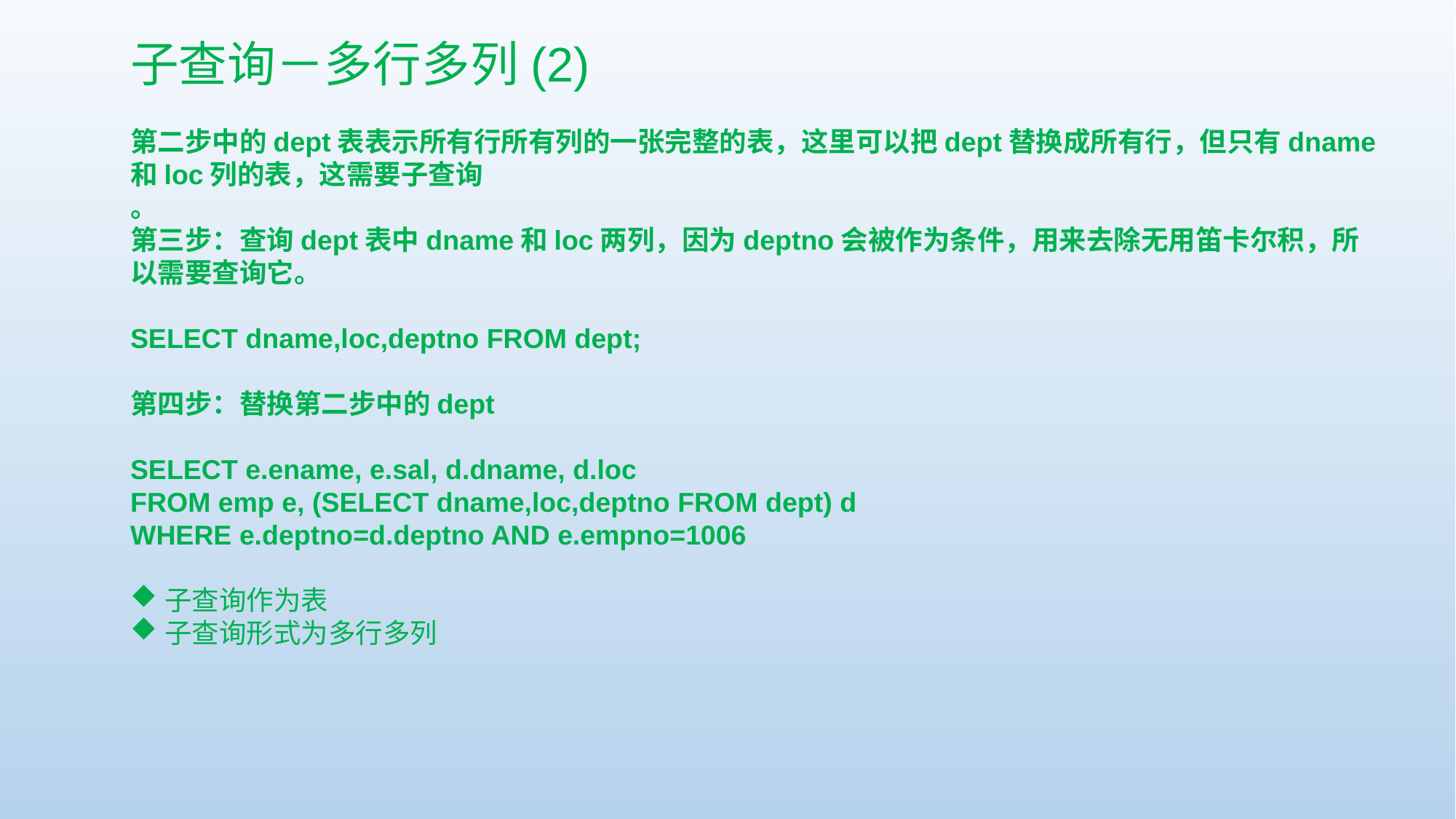

子查询－多行多列(2)

第二步中的dept表表示所有行所有列的一张完整的表，这里可以把dept替换成所有行，但只有dname和loc列的表，这需要子查询
。
第三步：查询dept表中dname和loc两列，因为deptno会被作为条件，用来去除无用笛卡尔积，所以需要查询它。

SELECT dname,loc,deptno FROM dept;

第四步：替换第二步中的dept

SELECT e.ename, e.sal, d.dname, d.loc
FROM emp e, (SELECT dname,loc,deptno FROM dept) d
WHERE e.deptno=d.deptno AND e.empno=1006

子查询作为表
子查询形式为多行多列